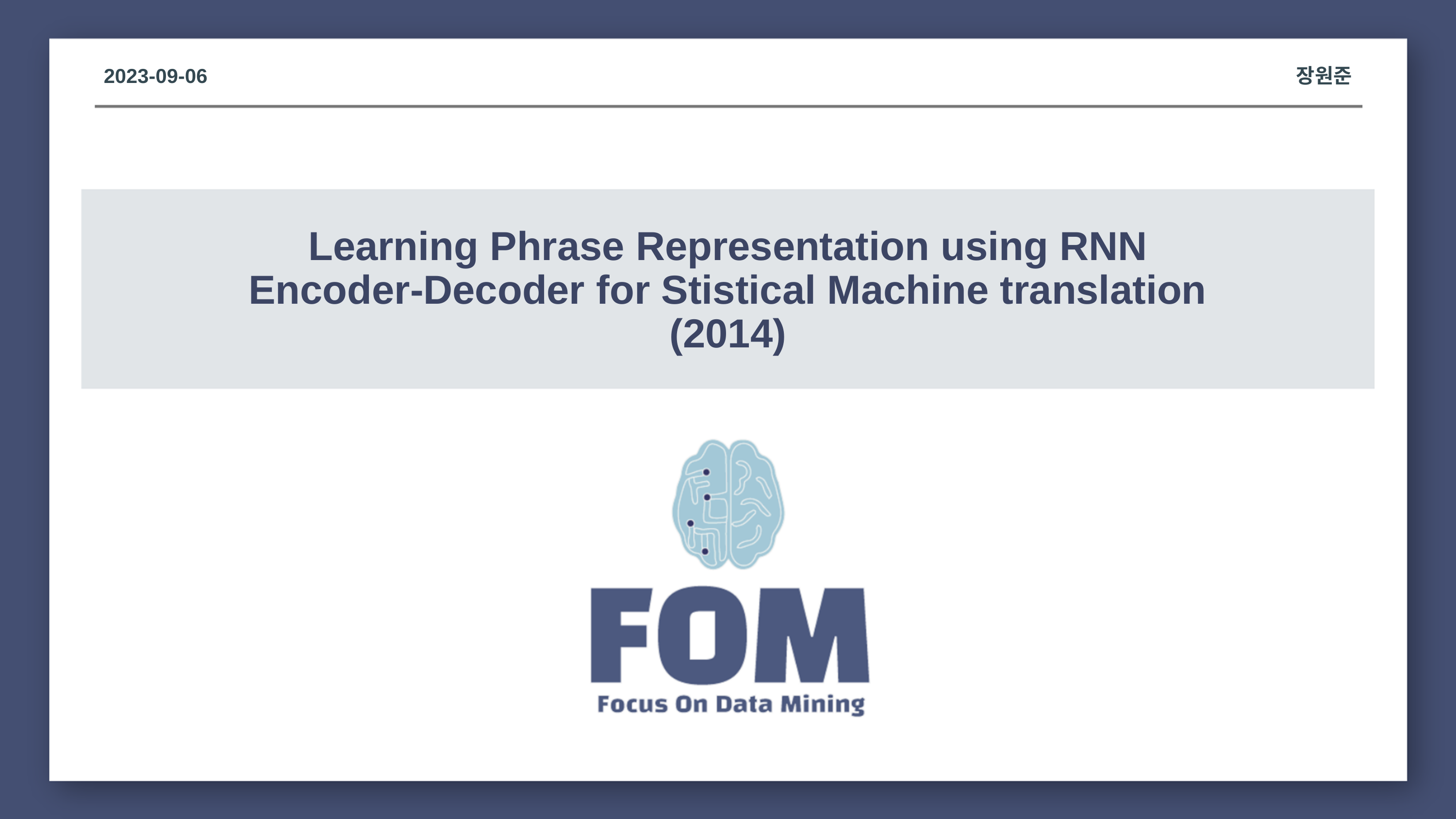

2023-09-06
장원준
# Learning Phrase Representation using RNN Encoder-Decoder for Stistical Machine translation (2014)